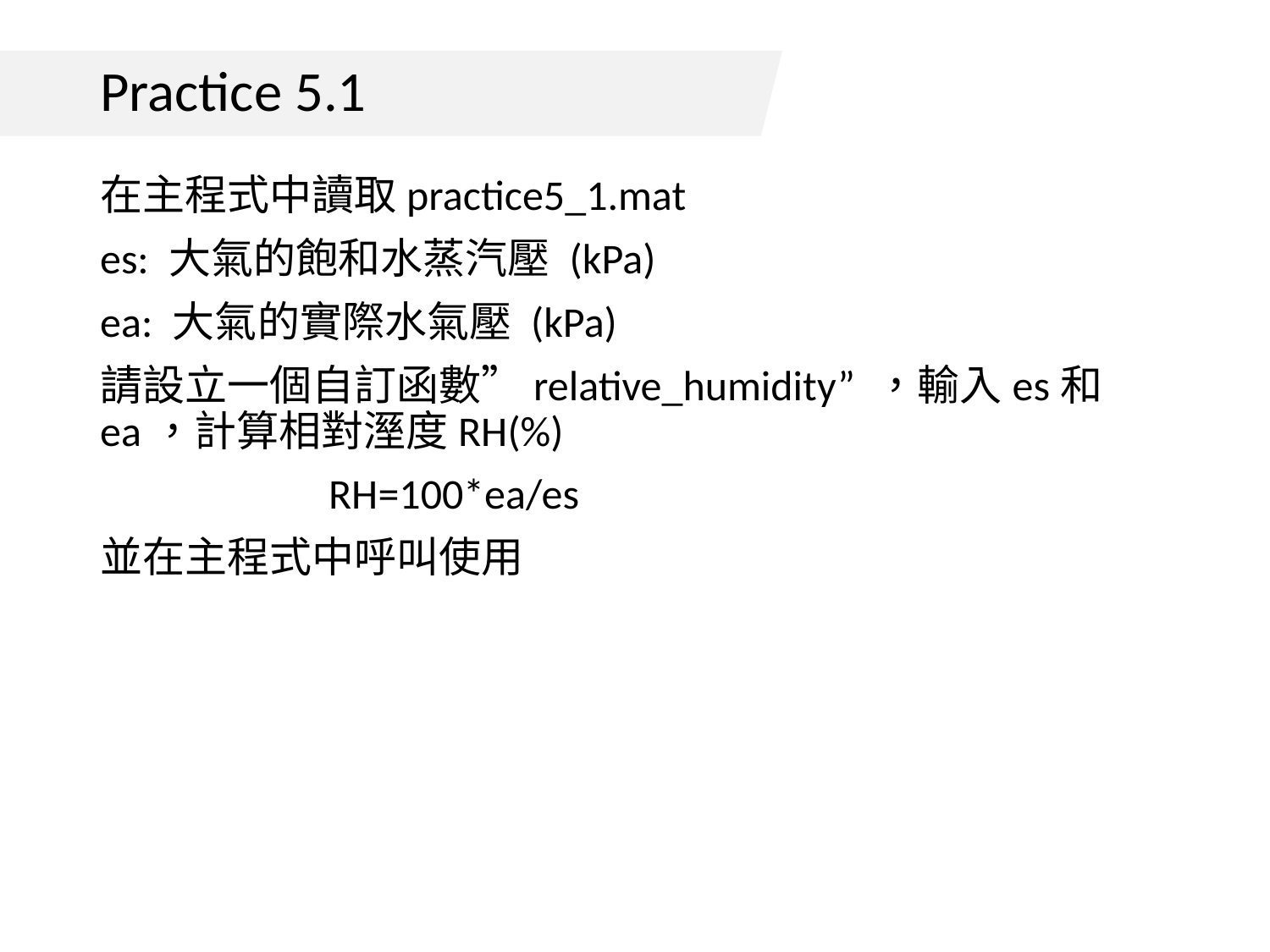

# Practice 5.1
在主程式中讀取practice5_1.mat
es: 大氣的飽和水蒸汽壓 (kPa)
ea: 大氣的實際水氣壓 (kPa)
請設立一個自訂函數”relative_humidity” ，輸入es和ea，計算相對溼度RH(%)
                        RH=100*ea/es
並在主程式中呼叫使用